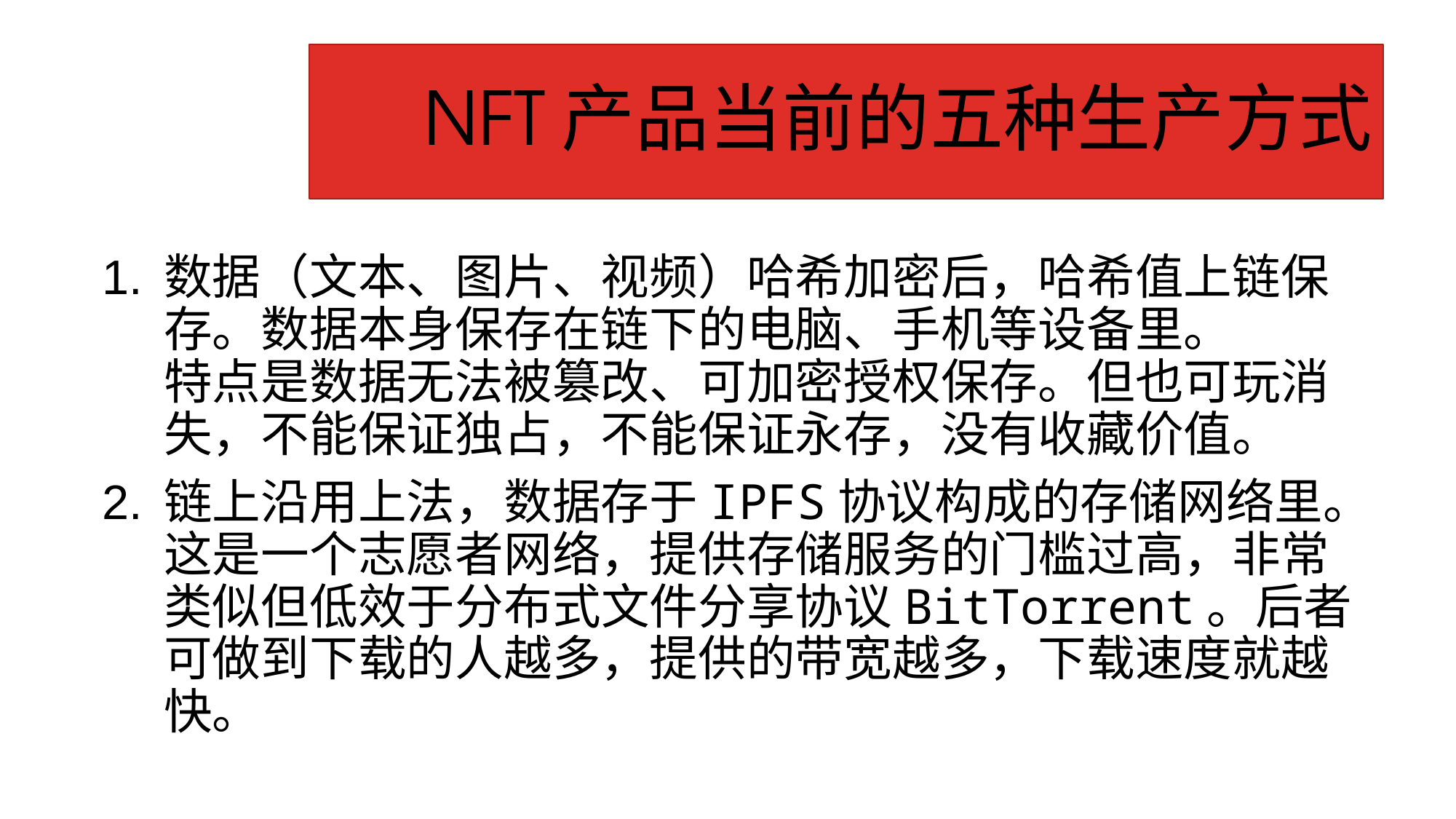

# NFT产品当前的五种生产方式
数据（文本、图片、视频）哈希加密后，哈希值上链保存。数据本身保存在链下的电脑、手机等设备里。
特点是数据无法被篡改、可加密授权保存。但也可玩消失，不能保证独占，不能保证永存，没有收藏价值。
链上沿用上法，数据存于IPFS协议构成的存储网络里。
这是一个志愿者网络，提供存储服务的门槛过高，非常类似但低效于分布式文件分享协议BitTorrent。后者可做到下载的人越多，提供的带宽越多，下载速度就越快。